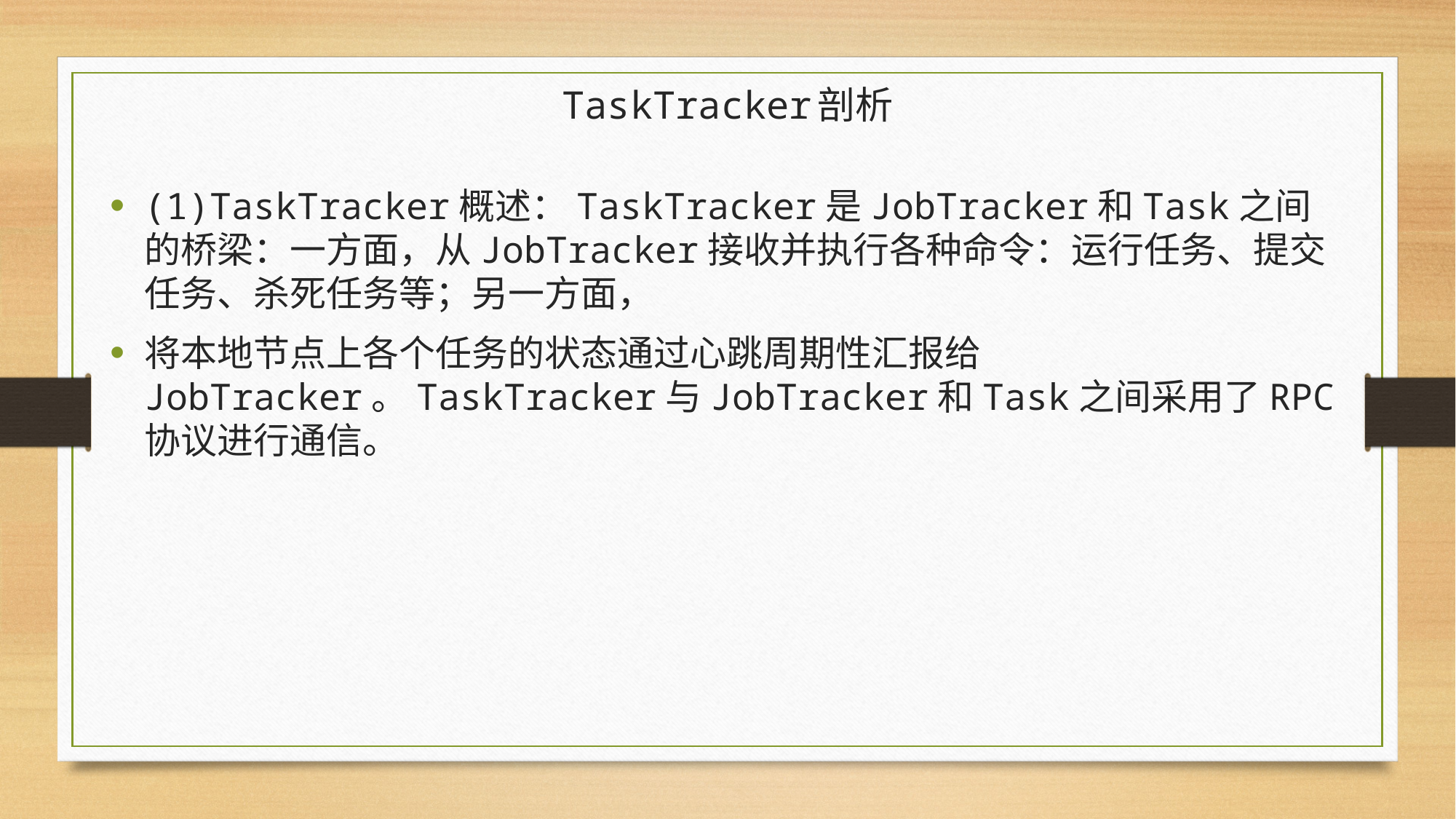

# TaskTracker剖析
(1)TaskTracker概述：TaskTracker是JobTracker和Task之间的桥梁：一方面，从JobTracker接收并执行各种命令：运行任务、提交任务、杀死任务等；另一方面，
将本地节点上各个任务的状态通过心跳周期性汇报给JobTracker。TaskTracker与JobTracker和Task之间采用了RPC协议进行通信。